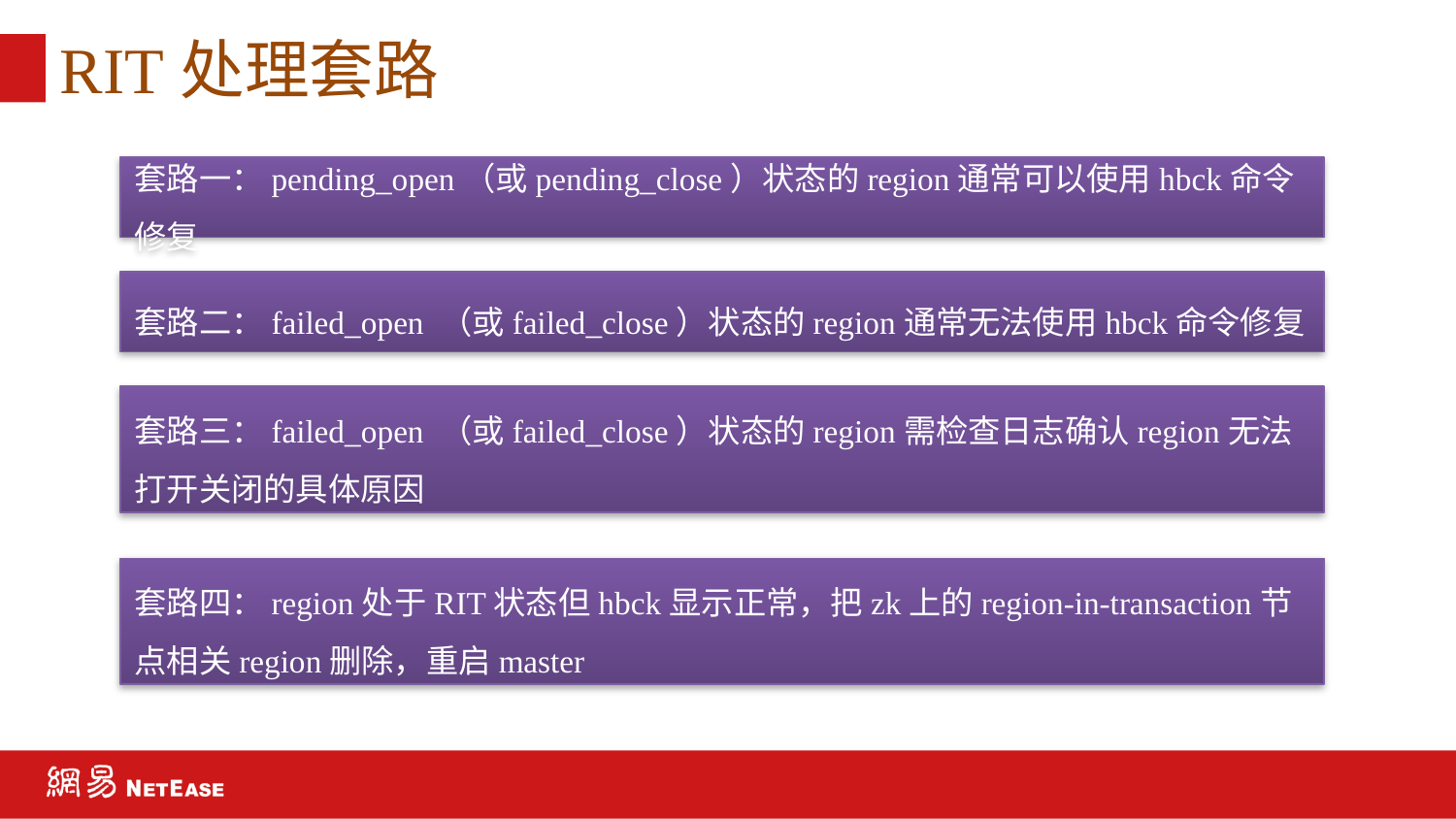

# RIT处理套路
套路一：pending_open（或pending_close）状态的region通常可以使用hbck命令修复
套路二：failed_open （或failed_close）状态的region通常无法使用hbck命令修复
套路三：failed_open （或failed_close）状态的region需检查日志确认region无法打开关闭的具体原因
套路四：region处于RIT状态但hbck显示正常，把zk上的region-in-transaction节点相关region删除，重启master